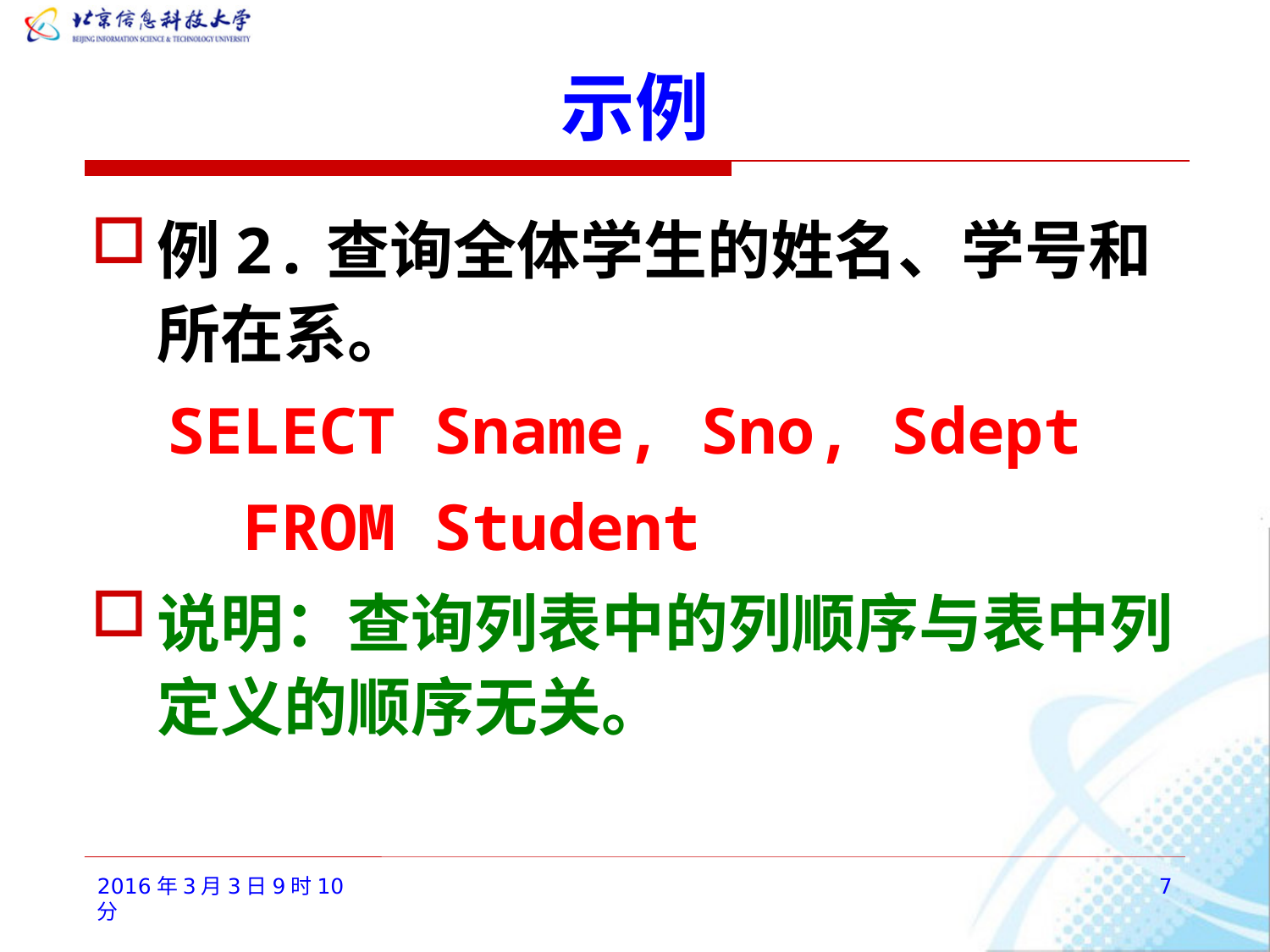

# 示例
例2.查询全体学生的姓名、学号和所在系。
  SELECT Sname, Sno, Sdept
    FROM Student
说明：查询列表中的列顺序与表中列定义的顺序无关。
2016年3月3日9时10分
7